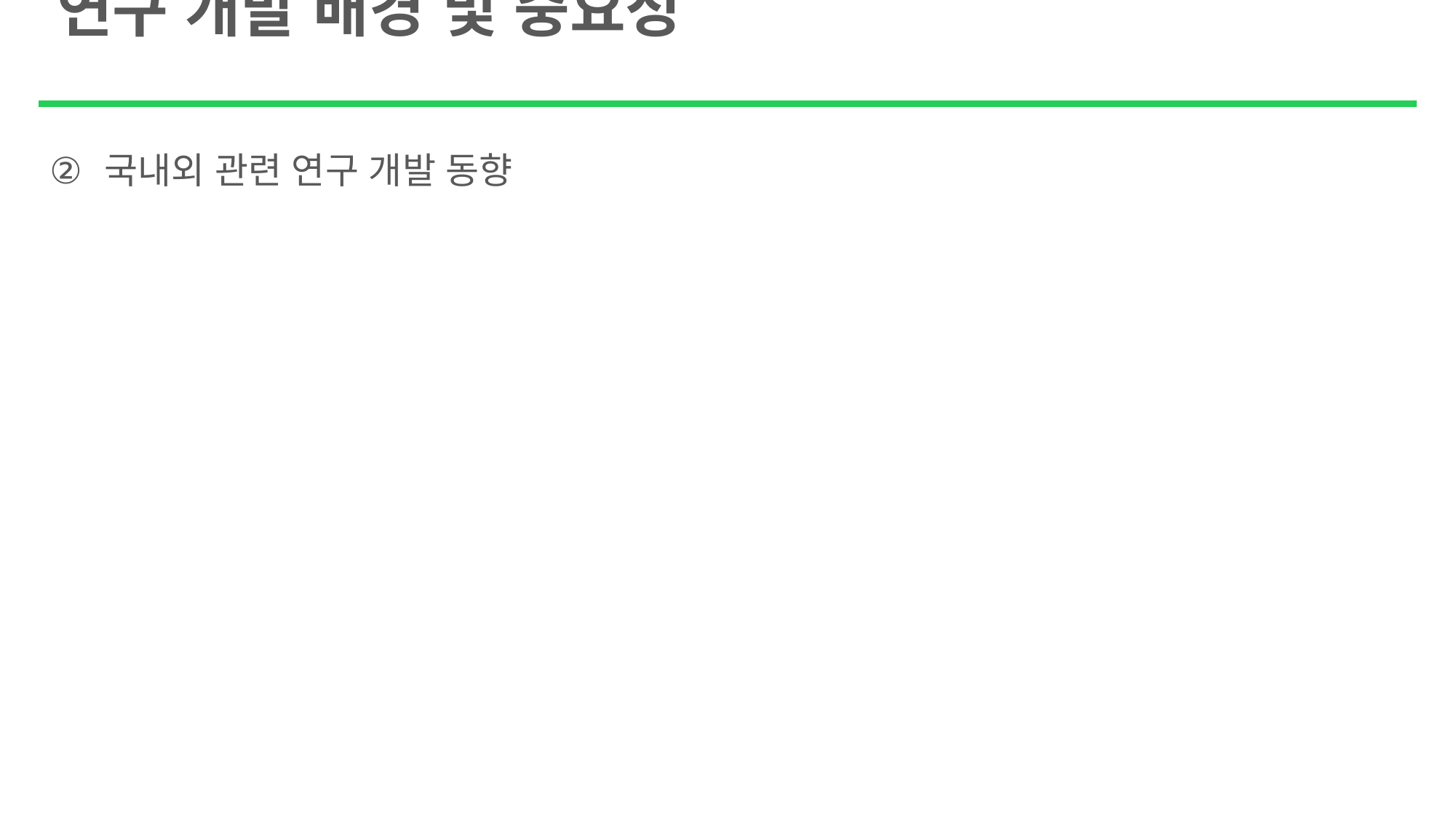

연구 개발 배경 및 중요성
국내외 관련 연구 개발 동향